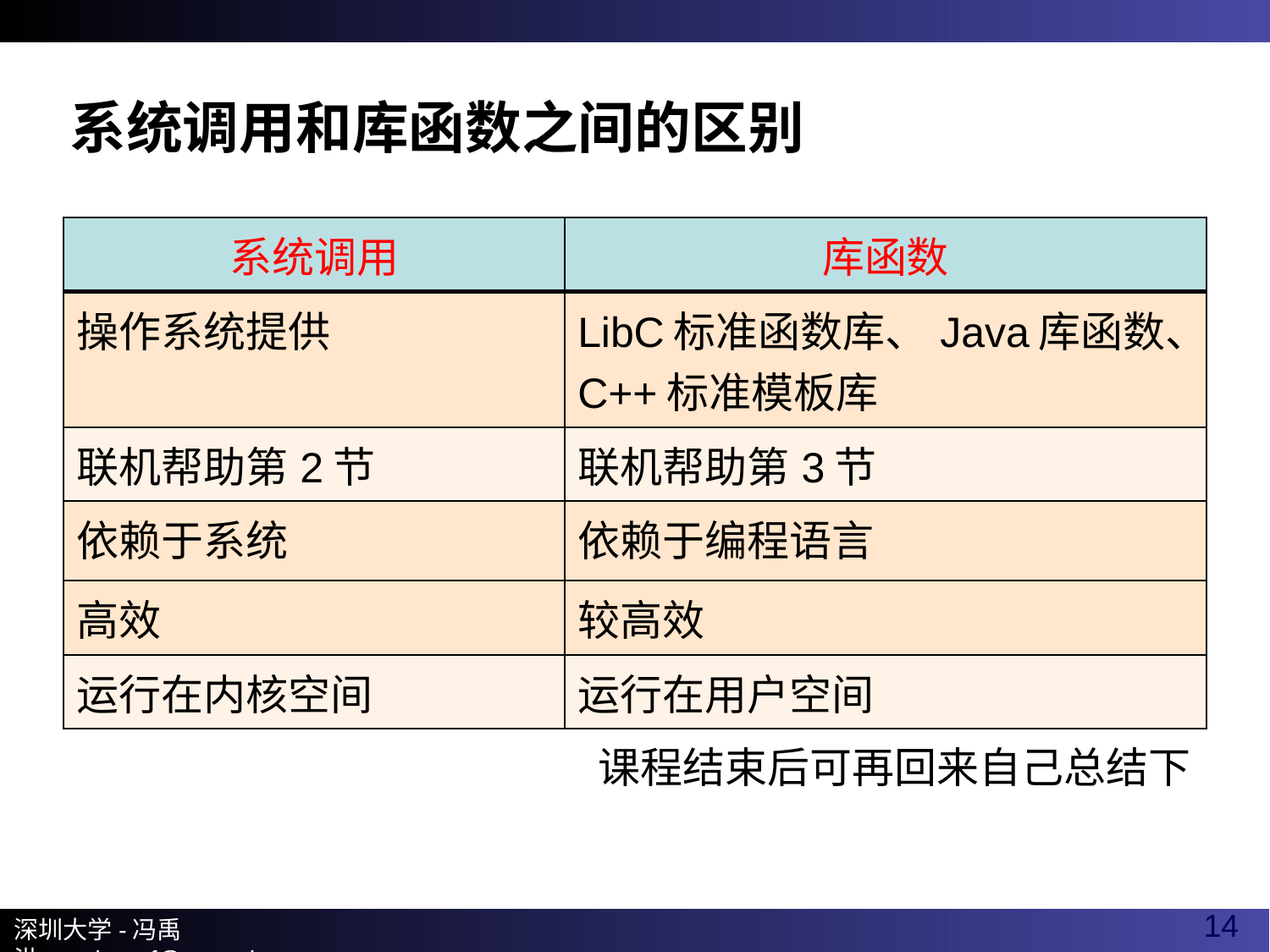

# 系统调用和库函数之间的区别
| 系统调用 | 库函数 |
| --- | --- |
| 操作系统提供 | LibC标准函数库、Java库函数、C++标准模板库 |
| 联机帮助第2节 | 联机帮助第3节 |
| 依赖于系统 | 依赖于编程语言 |
| 高效 | 较高效 |
| 运行在内核空间 | 运行在用户空间 |
课程结束后可再回来自己总结下